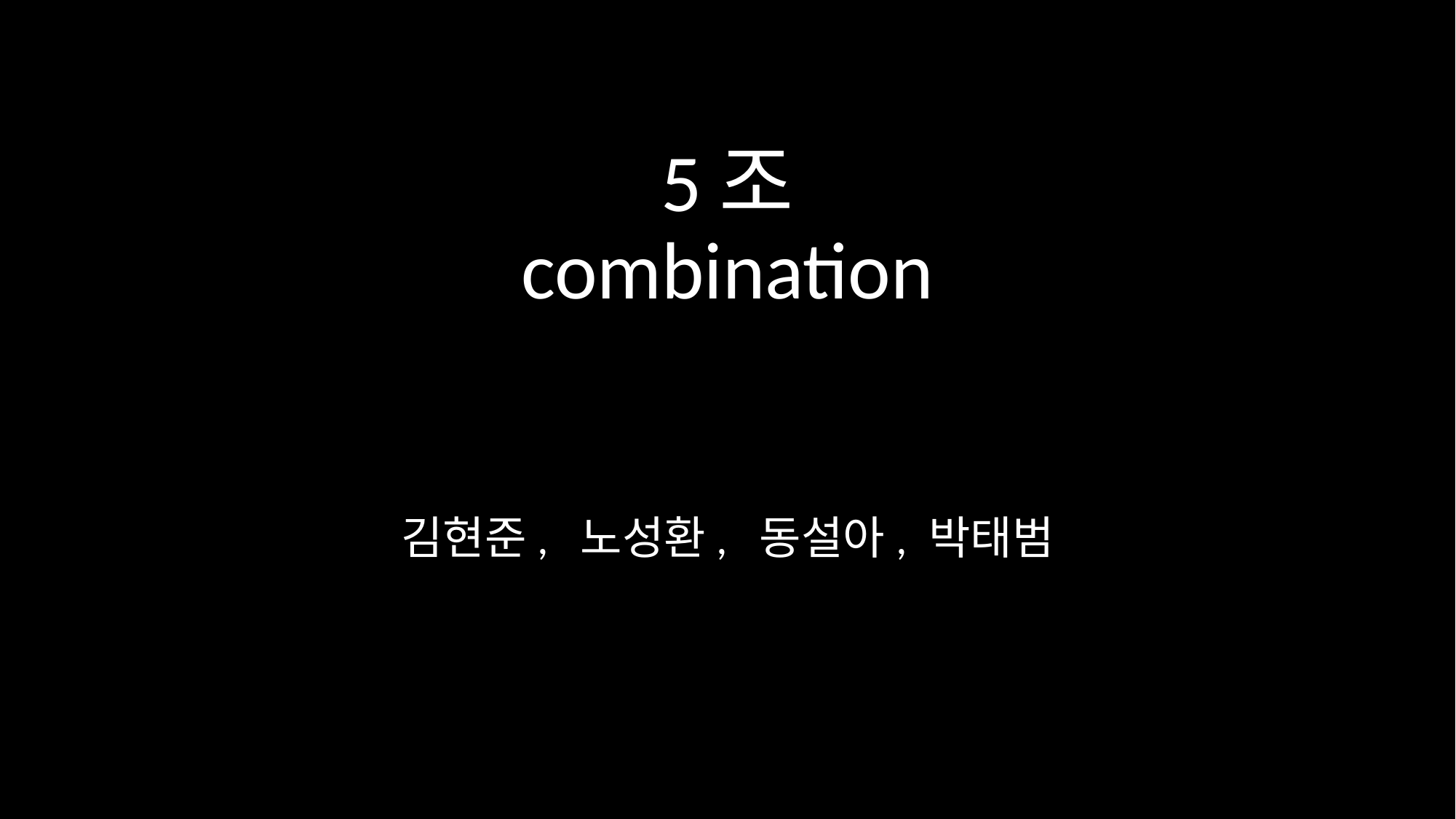

# 5조 combination
김현준,  노성환,  동설아, 박태범